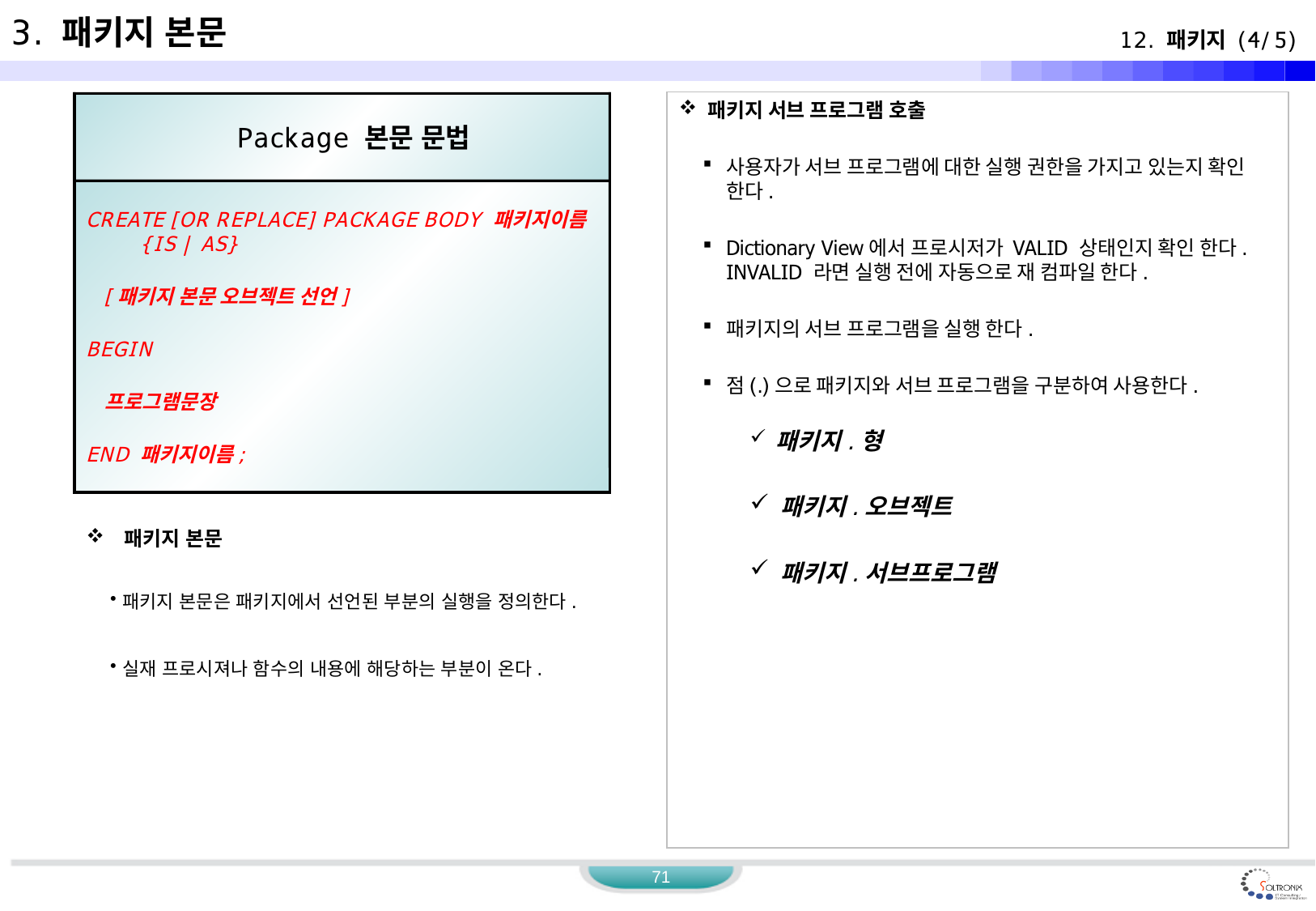

3. 패키지 본문
12. 패키지 (4/5)
패키지 서브 프로그램 호출

사용자가 서브 프로그램에 대한 실행 권한을 가지고 있는지 확인 한다.

Dictionary View에서 프로시저가 VALID 상태인지 확인 한다. INVALID 라면 실행 전에 자동으로 재 컴파일 한다.

패키지의 서브 프로그램을 실행 한다.

점(.)으로 패키지와 서브 프로그램을 구분하여 사용한다.
 패키지.형

 패키지.오브젝트

 패키지.서브프로그램
Package 본문 문법

CREATE [OR REPLACE] PACKAGE BODY 패키지이름
 {IS | AS}
   [패키지 본문 오브젝트 선언]
BEGIN
   프로그램문장
END 패키지이름;

 패키지 본문
패키지 본문은 패키지에서 선언된 부분의 실행을 정의한다.
실재 프로시져나 함수의 내용에 해당하는 부분이 온다.